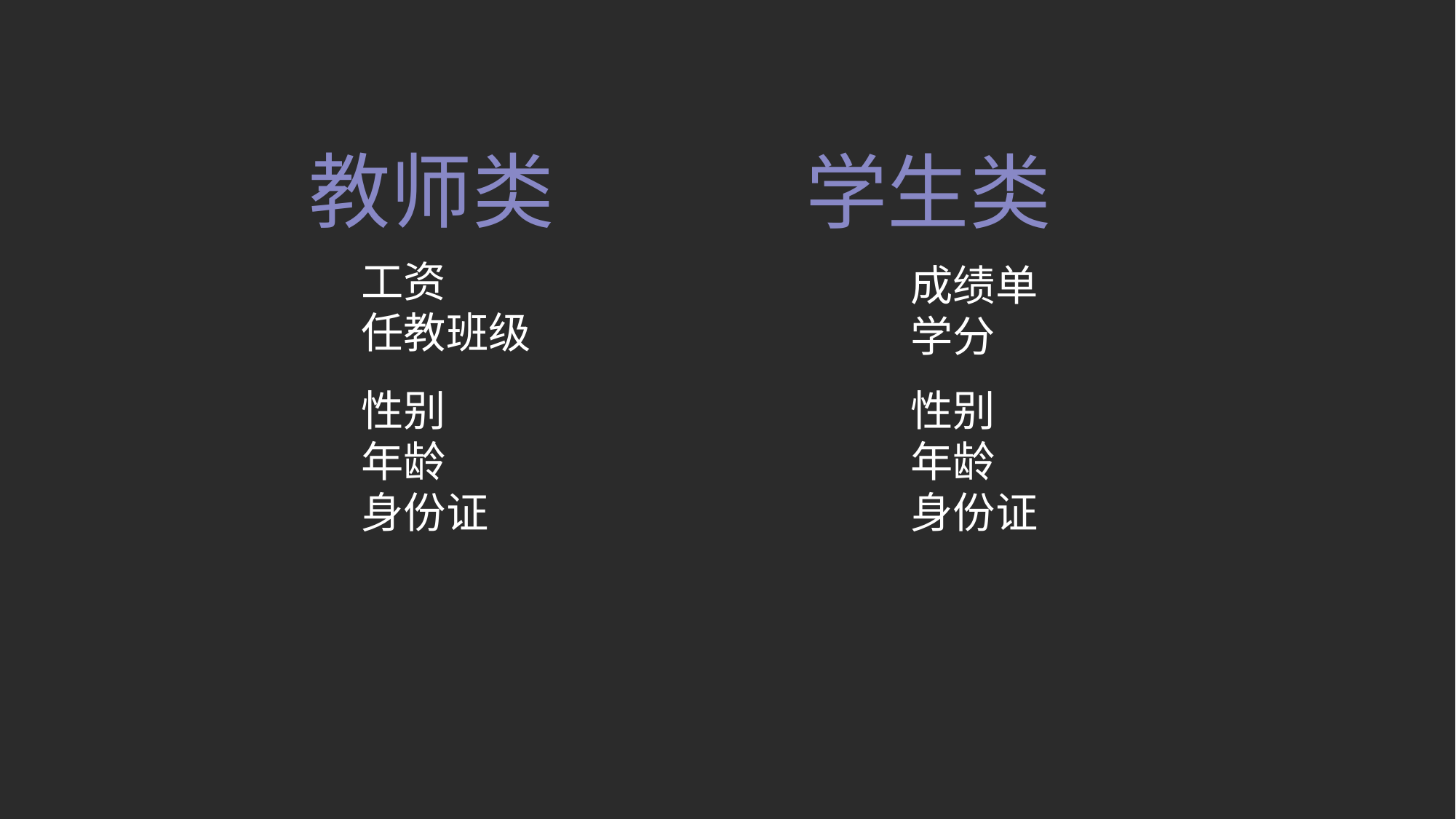

教师类
学生类
工资
任教班级
成绩单
学分
性别
年龄
身份证

性别
年龄
身份证